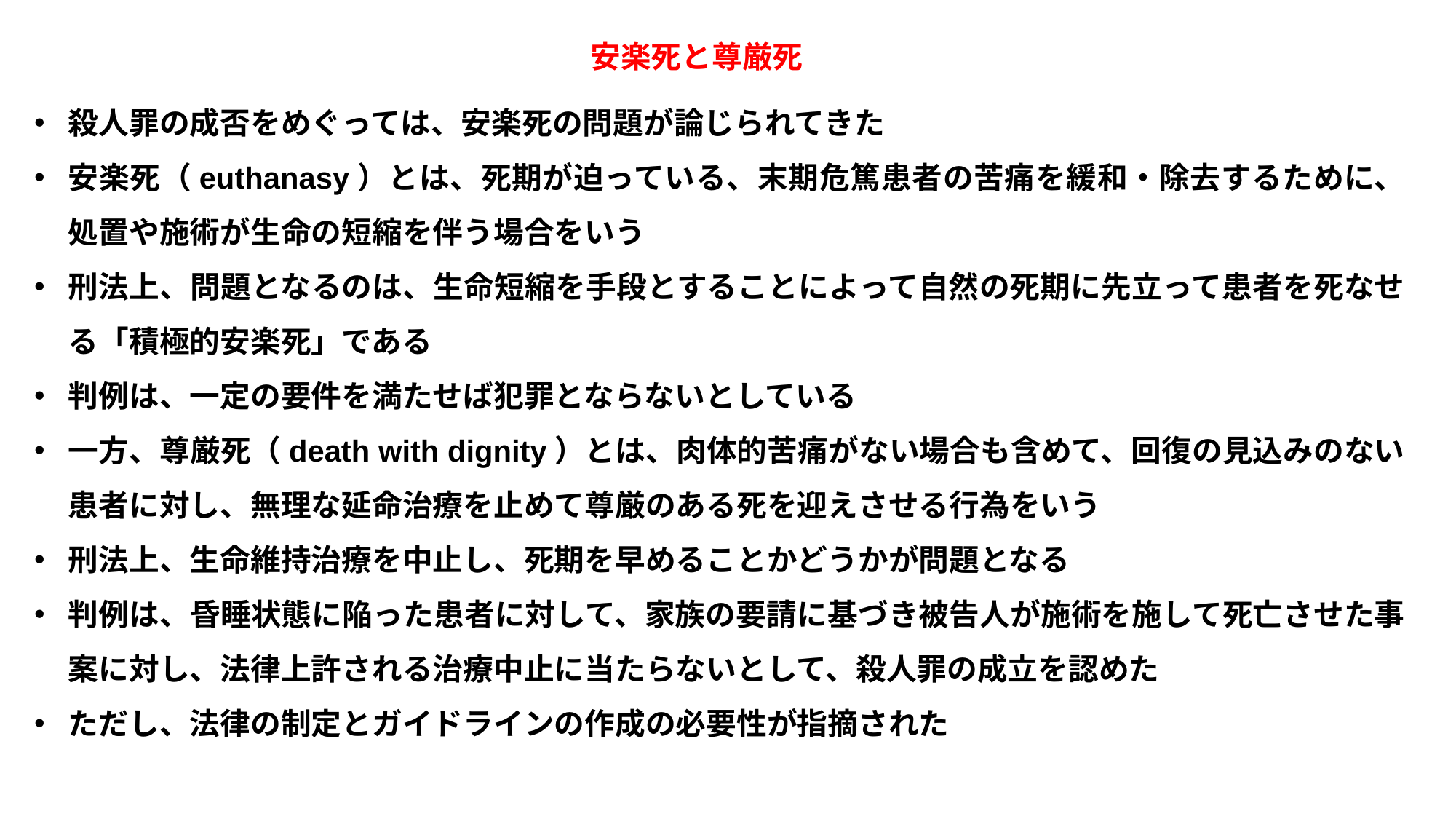

安楽死と尊厳死
殺人罪の成否をめぐっては、安楽死の問題が論じられてきた
安楽死（euthanasy）とは、死期が迫っている、末期危篤患者の苦痛を緩和・除去するために、処置や施術が生命の短縮を伴う場合をいう
刑法上、問題となるのは、生命短縮を手段とすることによって自然の死期に先立って患者を死なせる「積極的安楽死」である
判例は、一定の要件を満たせば犯罪とならないとしている
一方、尊厳死（death with dignity）とは、肉体的苦痛がない場合も含めて、回復の見込みのない患者に対し、無理な延命治療を止めて尊厳のある死を迎えさせる行為をいう
刑法上、生命維持治療を中止し、死期を早めることかどうかが問題となる
判例は、昏睡状態に陥った患者に対して、家族の要請に基づき被告人が施術を施して死亡させた事案に対し、法律上許される治療中止に当たらないとして、殺人罪の成立を認めた
ただし、法律の制定とガイドラインの作成の必要性が指摘された